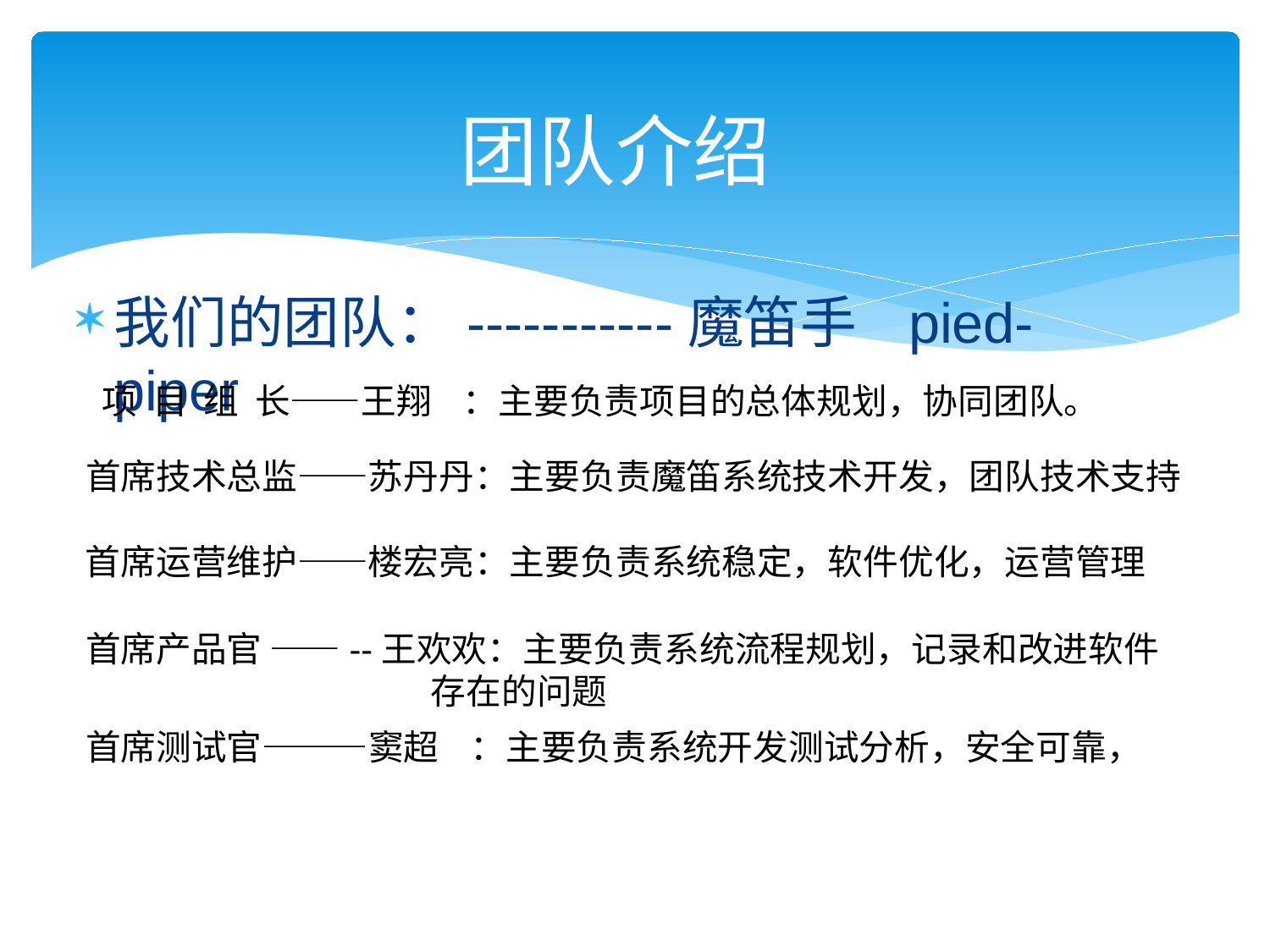

# 团队介绍
我们的团队：-----------魔笛手   pied-piper
 项  目  组  长——王翔    ：主要负责项目的总体规划，协同团队。
首席技术总监——苏丹丹：主要负责魔笛系统技术开发，团队技术支持
首席运营维护——楼宏亮：主要负责系统稳定，软件优化，运营管理
首席产品官 ——--王欢欢：主要负责系统流程规划，记录和改进软件
                                           存在的问题
首席测试官———窦超    ：主要负责系统开发测试分析，安全可靠，